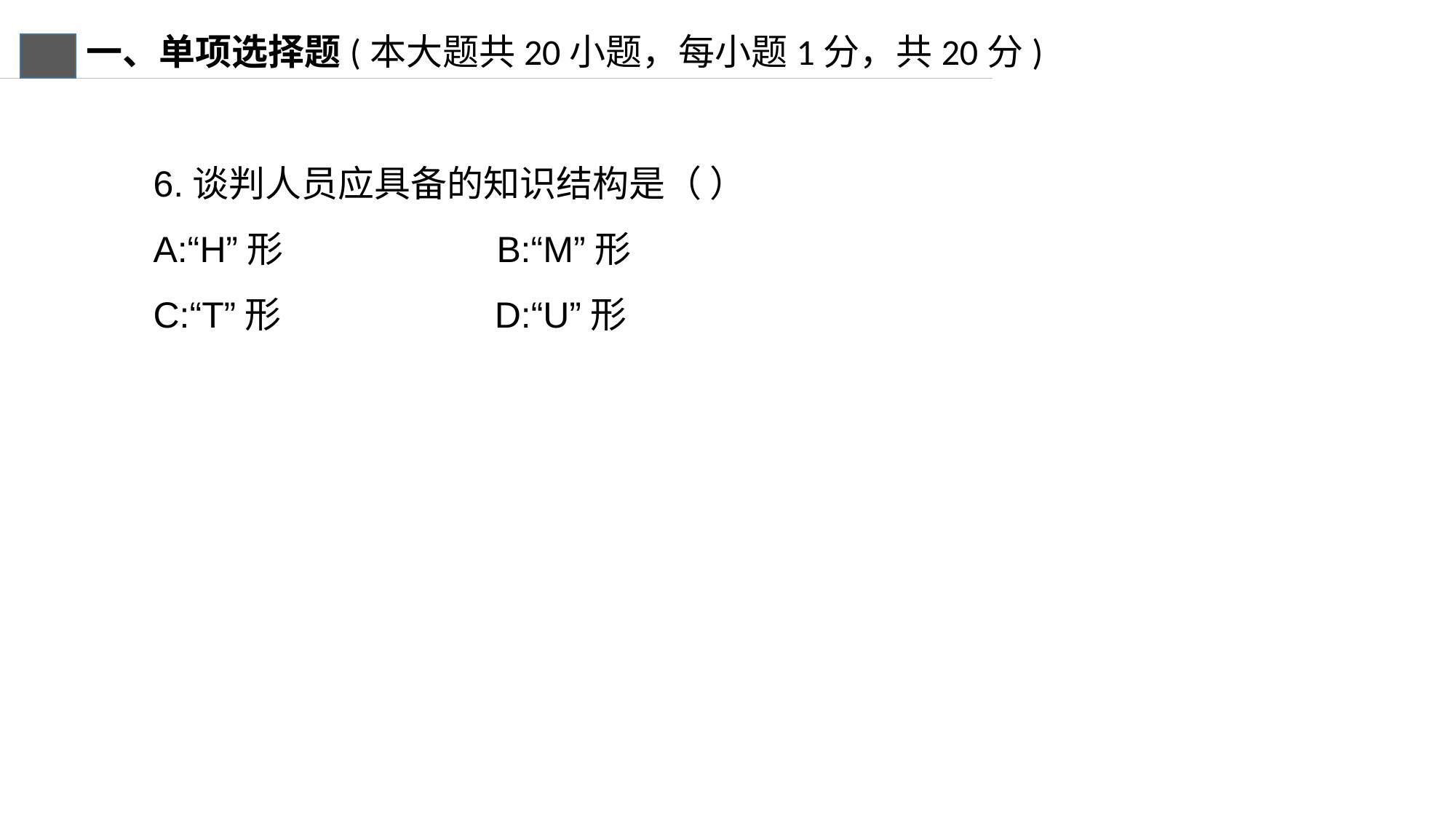

一、单项选择题(本大题共20小题，每小题1分，共20分)

6.谈判人员应具备的知识结构是（ ）
A:“H”形                         B:“M”形
C:“T”形                         D:“U”形